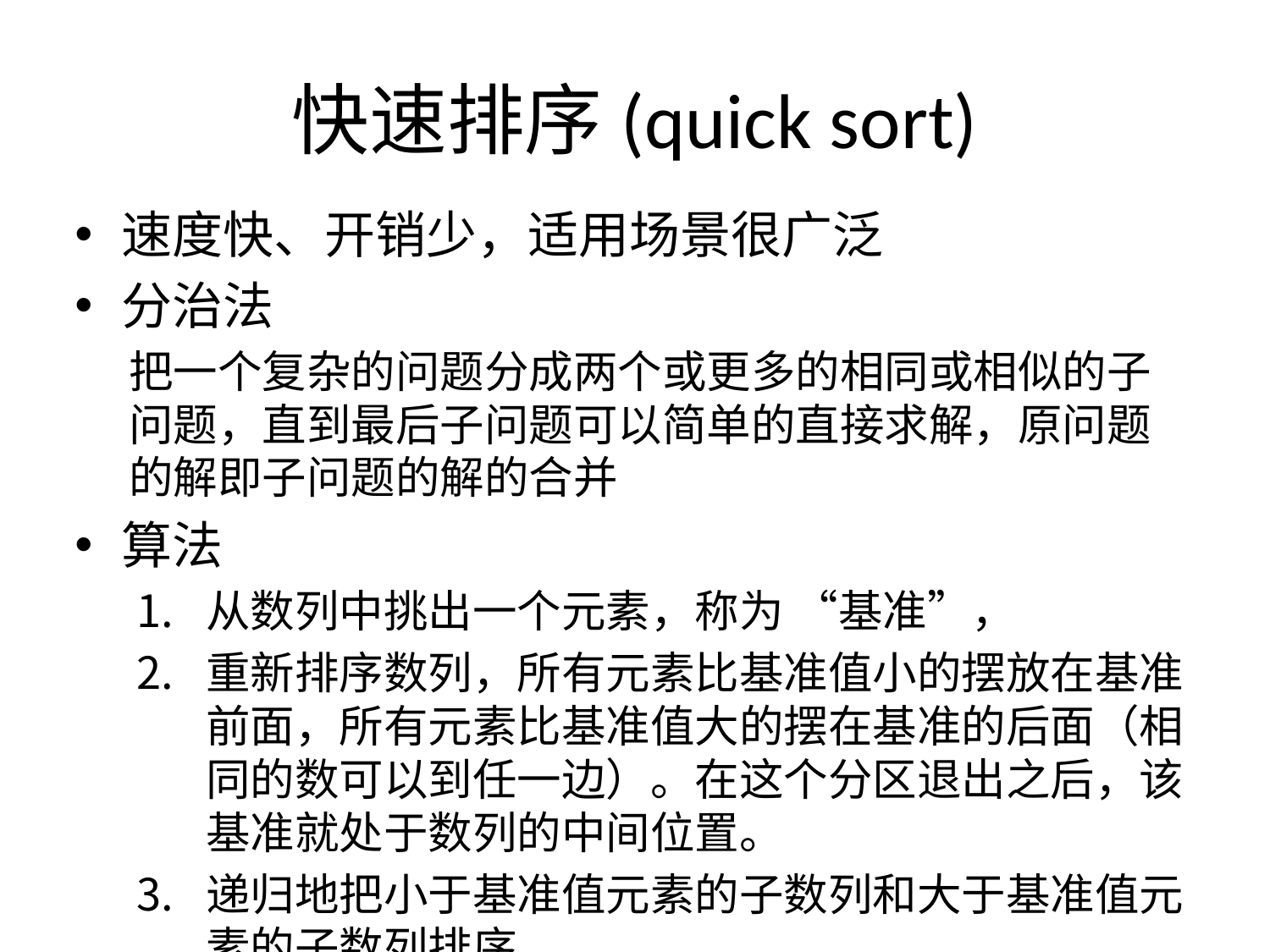

# 快速排序(quick sort)
速度快、开销少，适用场景很广泛
分治法
把一个复杂的问题分成两个或更多的相同或相似的子问题，直到最后子问题可以简单的直接求解，原问题的解即子问题的解的合并
算法
从数列中挑出一个元素，称为 “基准”，
重新排序数列，所有元素比基准值小的摆放在基准前面，所有元素比基准值大的摆在基准的后面（相同的数可以到任一边）。在这个分区退出之后，该基准就处于数列的中间位置。
递归地把小于基准值元素的子数列和大于基准值元素的子数列排序。